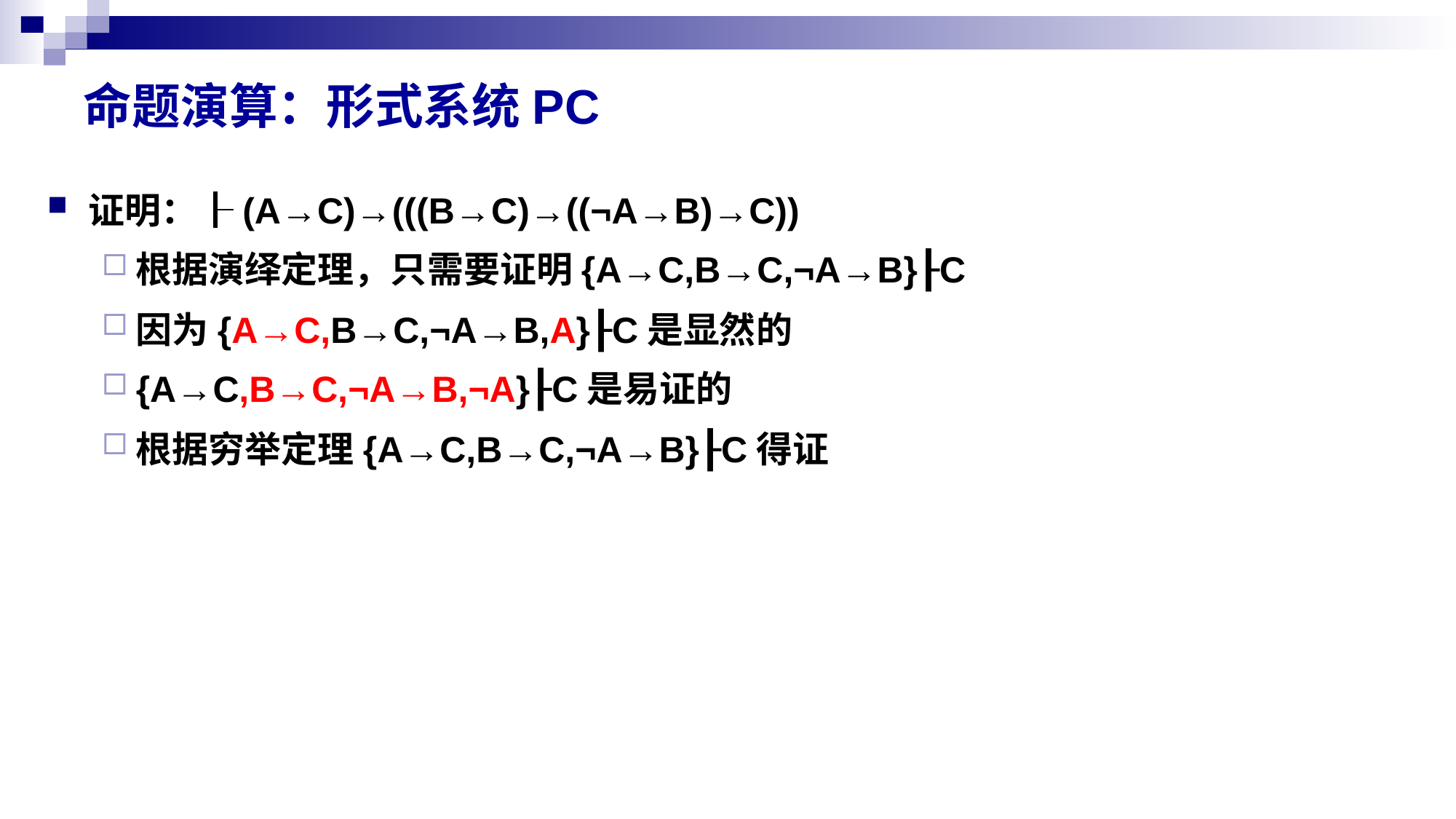

# 命题演算：形式系统PC
证明：┠(A→C)→(((B→C)→((¬A→B)→C))
根据演绎定理，只需要证明{A→C,B→C,¬A→B}┠C
因为{A→C,B→C,¬A→B,A}┠C是显然的
{A→C,B→C,¬A→B,¬A}┠C是易证的
根据穷举定理{A→C,B→C,¬A→B}┠C得证